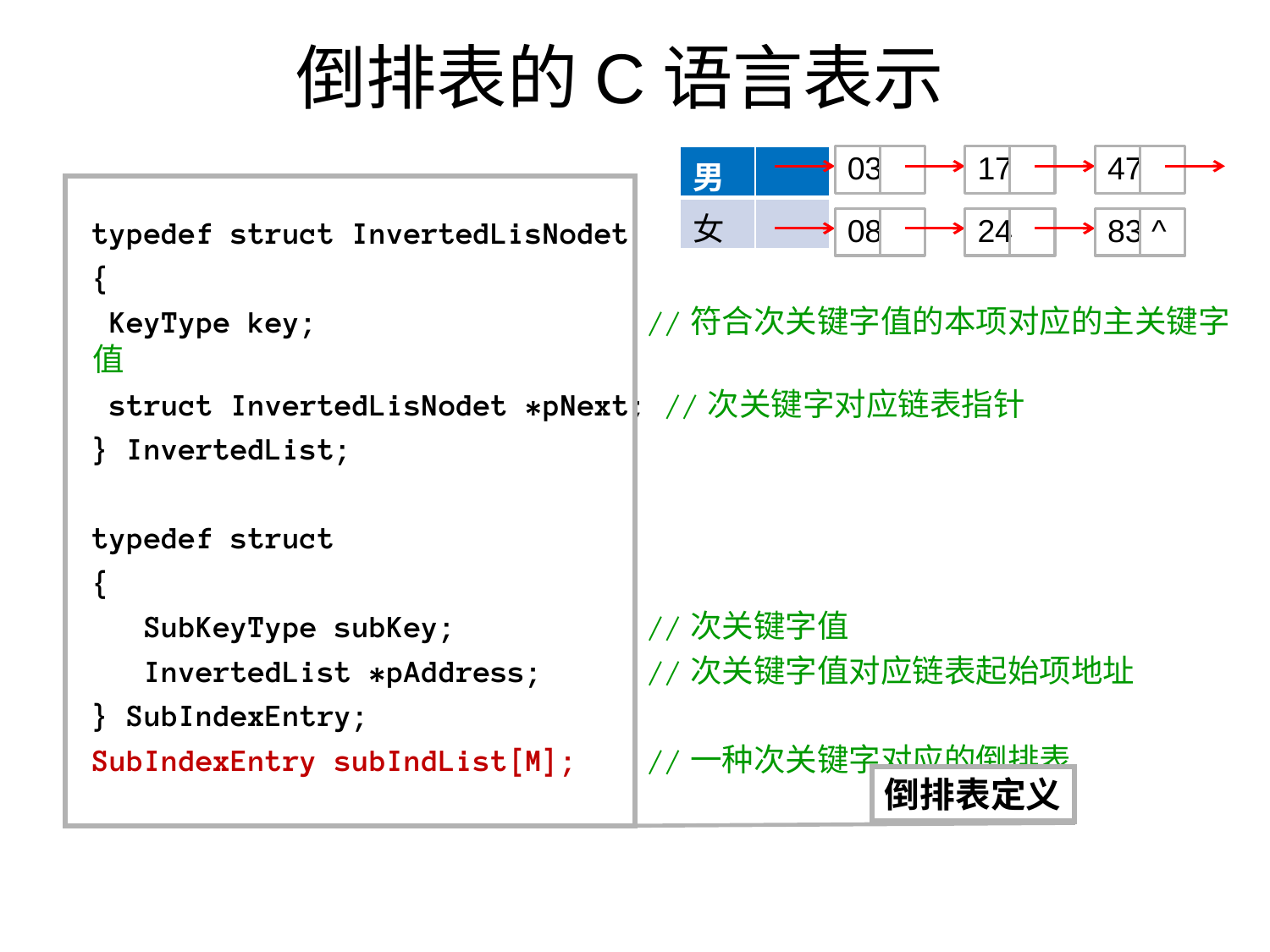

# 倒排表的C语言表示
| 男 |  |
| --- | --- |
| 女 |  |
03
17
47

typedef struct InvertedLisNodet
{
 KeyType key;                   //符合次关键字值的本项对应的主关键字值
 struct InvertedLisNodet *pNext; //次关键字对应链表指针
} InvertedList;

typedef struct
{
   SubKeyType subKey;           //次关键字值
   InvertedList *pAddress;      //次关键字值对应链表起始项地址
} SubIndexEntry;
SubIndexEntry subIndList[M];    //一种次关键字对应的倒排表

08
24
83 ^
倒排表定义

26